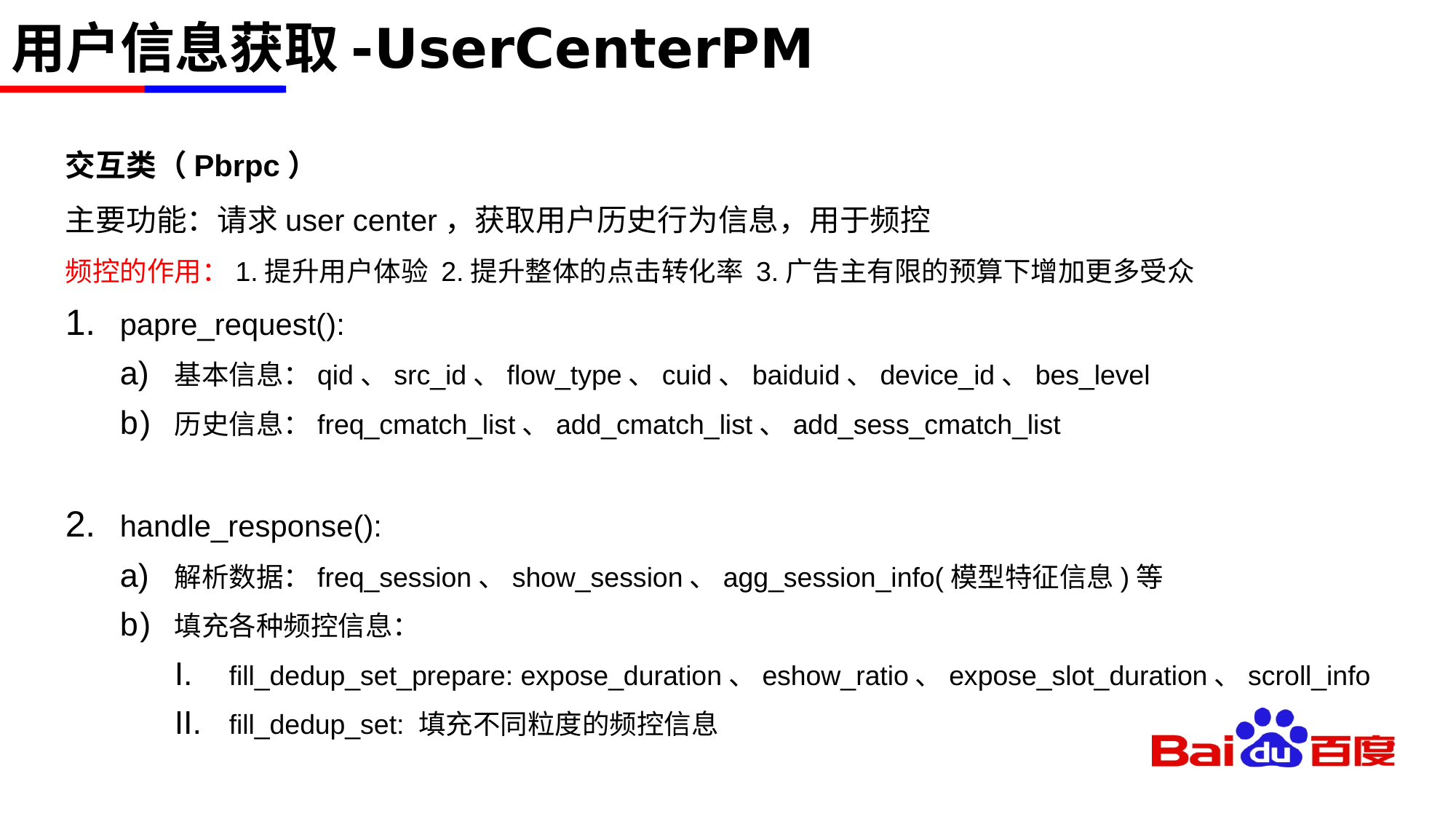

# 用户信息获取-UserCenterPM
交互类（Pbrpc）
主要功能：请求user center，获取用户历史行为信息，用于频控
频控的作用：1.提升用户体验 2.提升整体的点击转化率 3.广告主有限的预算下增加更多受众
papre_request():
基本信息：qid、src_id、flow_type、cuid、baiduid、device_id、bes_level
历史信息：freq_cmatch_list、add_cmatch_list、add_sess_cmatch_list

handle_response():
解析数据：freq_session、show_session、agg_session_info(模型特征信息)等
填充各种频控信息：
fill_dedup_set_prepare: expose_duration、eshow_ratio、expose_slot_duration、scroll_info
fill_dedup_set: 填充不同粒度的频控信息